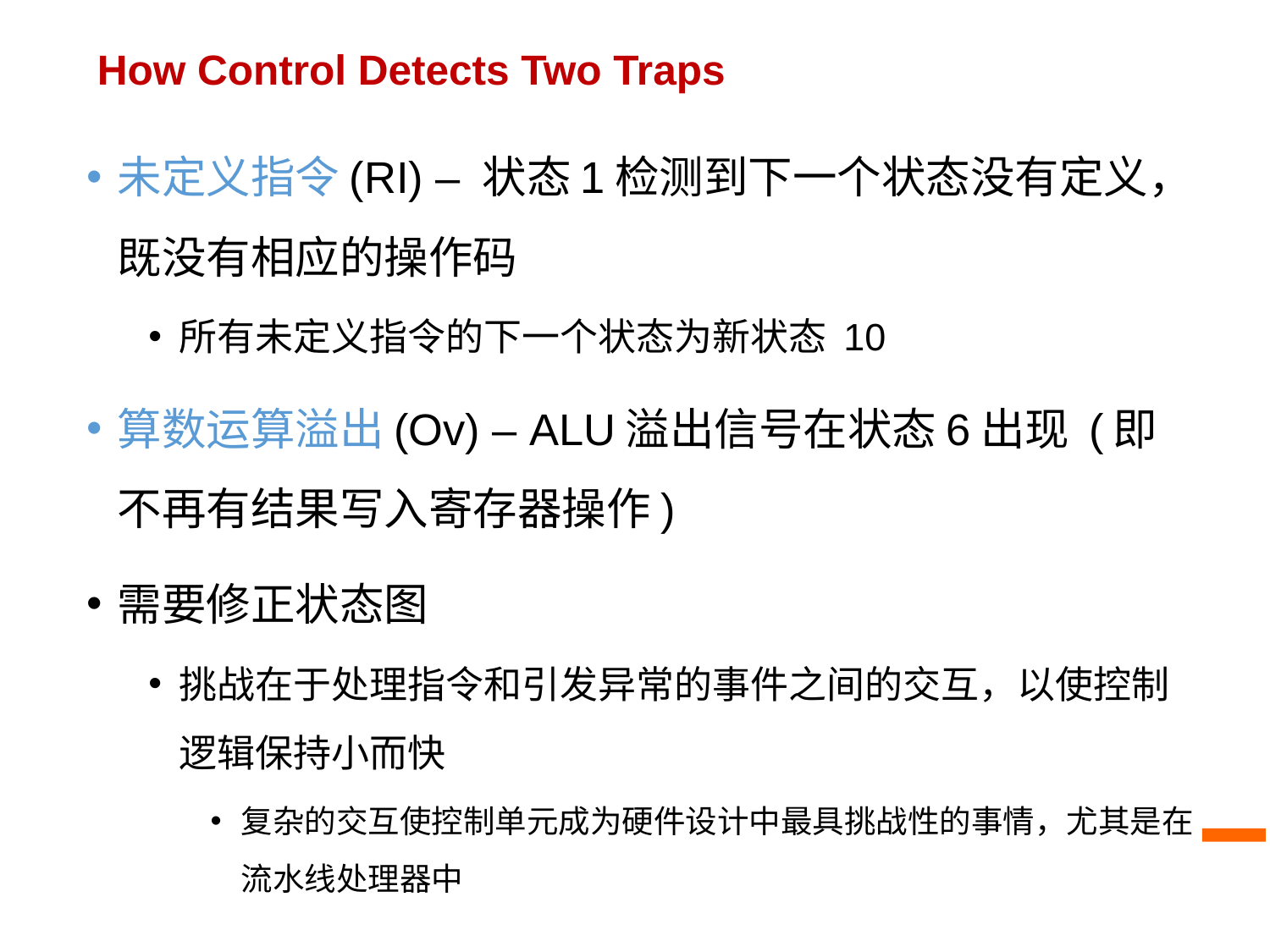

# How Control Detects Two Traps
未定义指令(RI) – 状态1检测到下一个状态没有定义，既没有相应的操作码
所有未定义指令的下一个状态为新状态 10
算数运算溢出(Ov) – ALU溢出信号在状态6出现 (即不再有结果写入寄存器操作)
需要修正状态图
挑战在于处理指令和引发异常的事件之间的交互，以使控制逻辑保持小而快
复杂的交互使控制单元成为硬件设计中最具挑战性的事情，尤其是在流水线处理器中